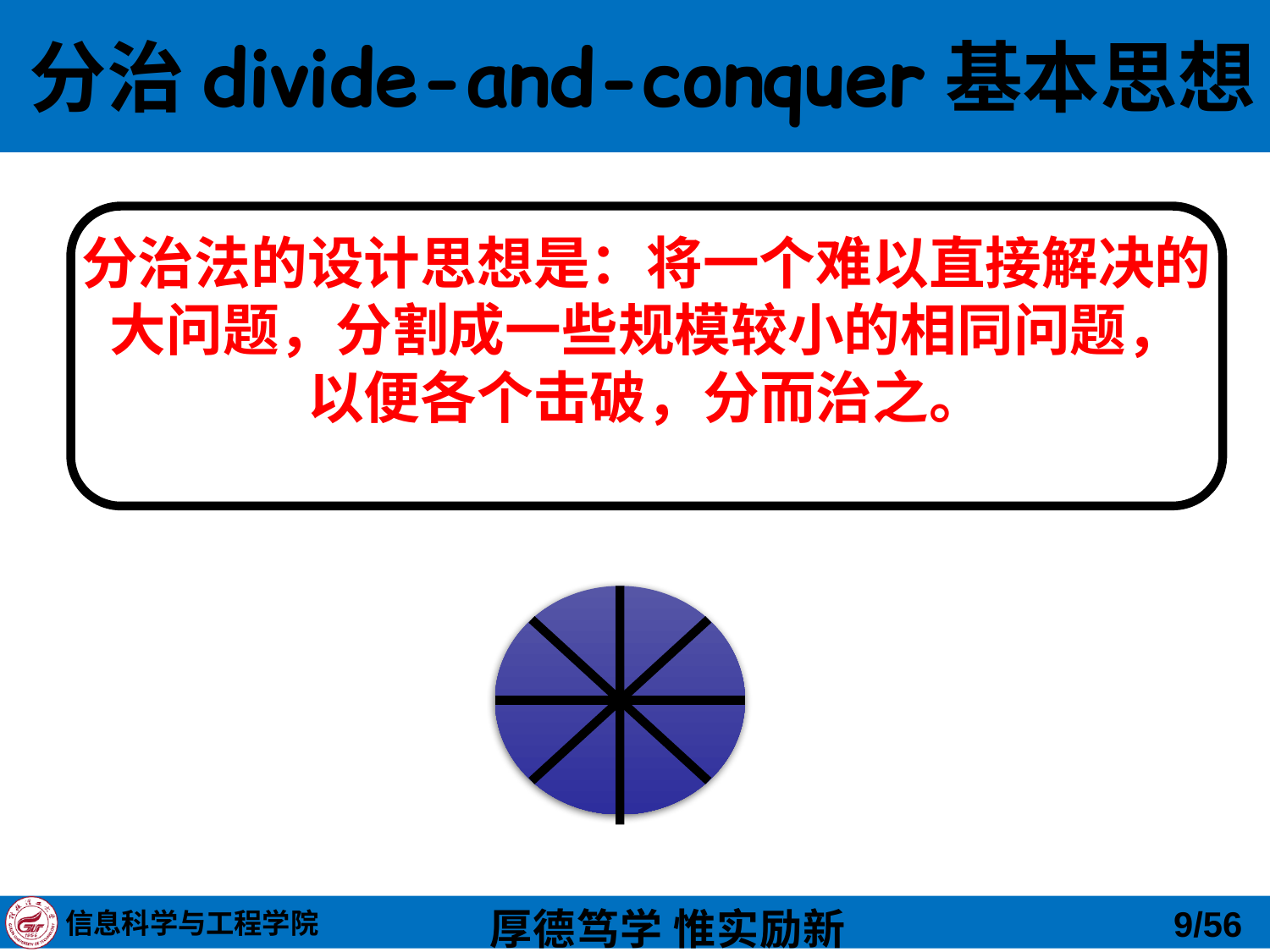

# 分治divide-and-conquer基本思想
分治法的设计思想是：将一个难以直接解决的
大问题，分割成一些规模较小的相同问题，
以便各个击破，分而治之。

9/56